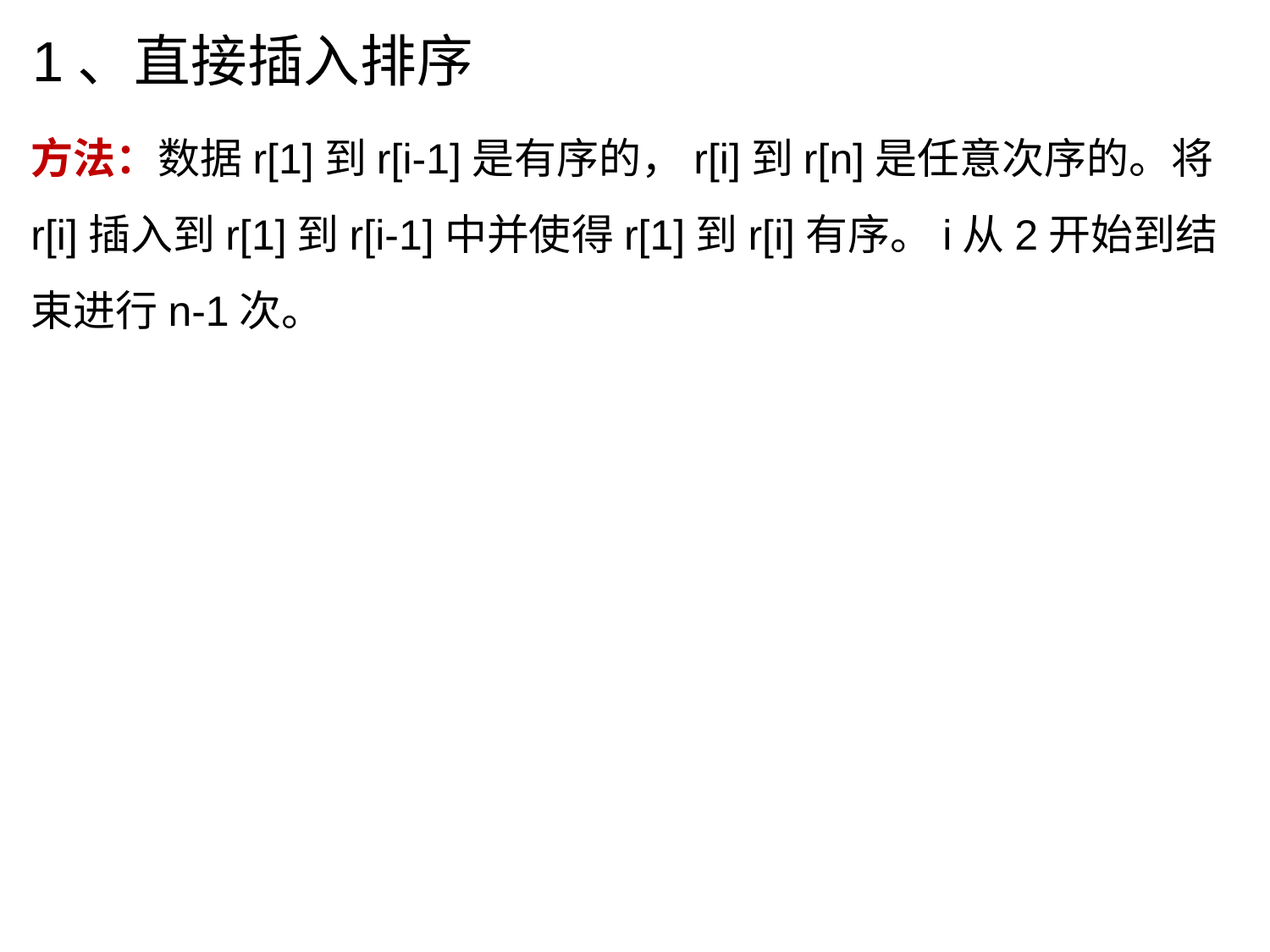

1、直接插入排序
方法：数据r[1]到r[i-1]是有序的，r[i]到r[n]是任意次序的。将r[i]插入到r[1]到r[i-1]中并使得r[1]到r[i]有序。i从2开始到结束进行n-1次。